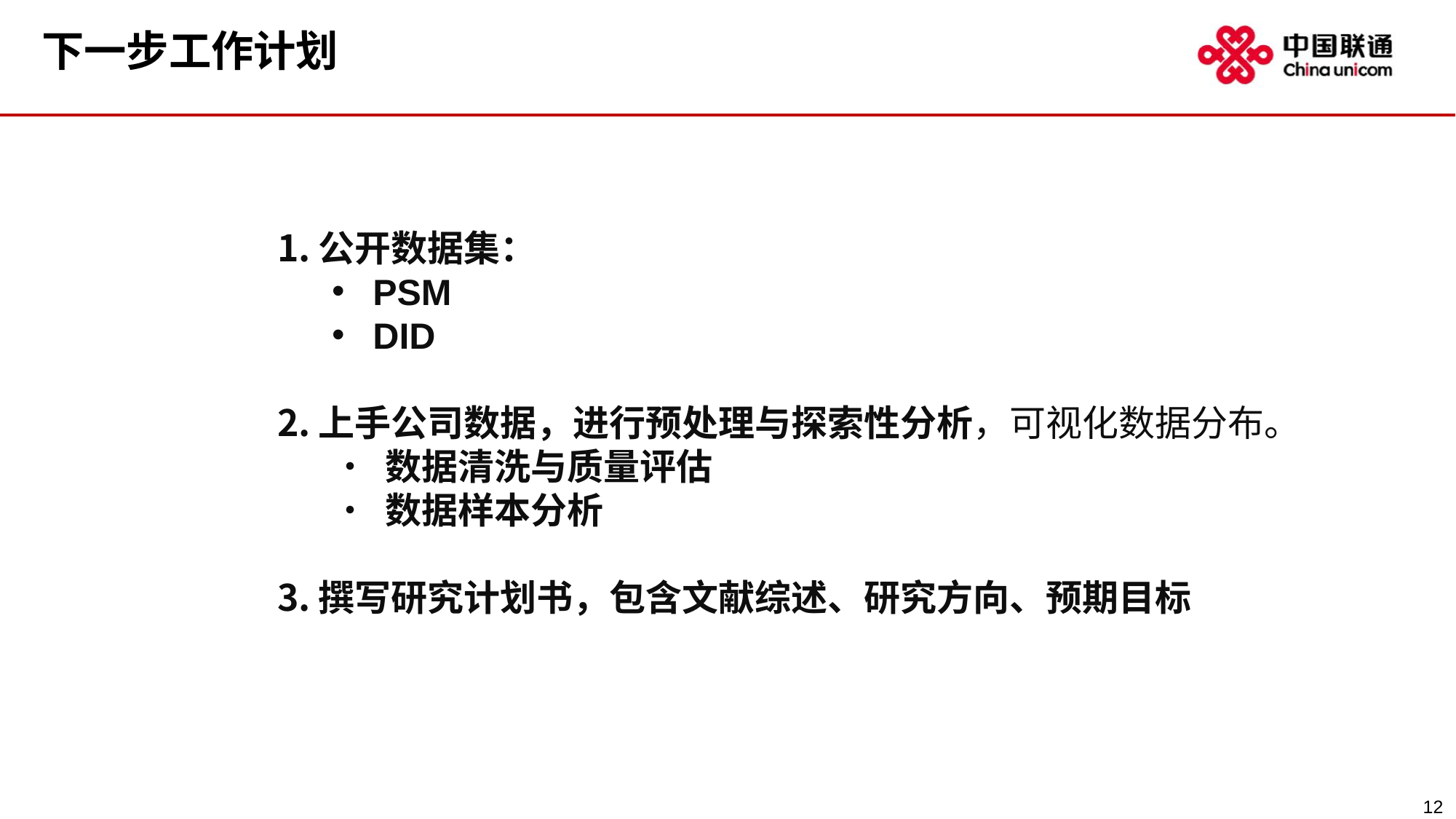

下一步工作计划
公开数据集：
PSM
DID

上手公司数据，进行预处理与探索性分析，可视化数据分布。
• 数据清洗与质量评估
• 数据样本分析

撰写研究计划书，包含文献综述、研究方向、预期目标